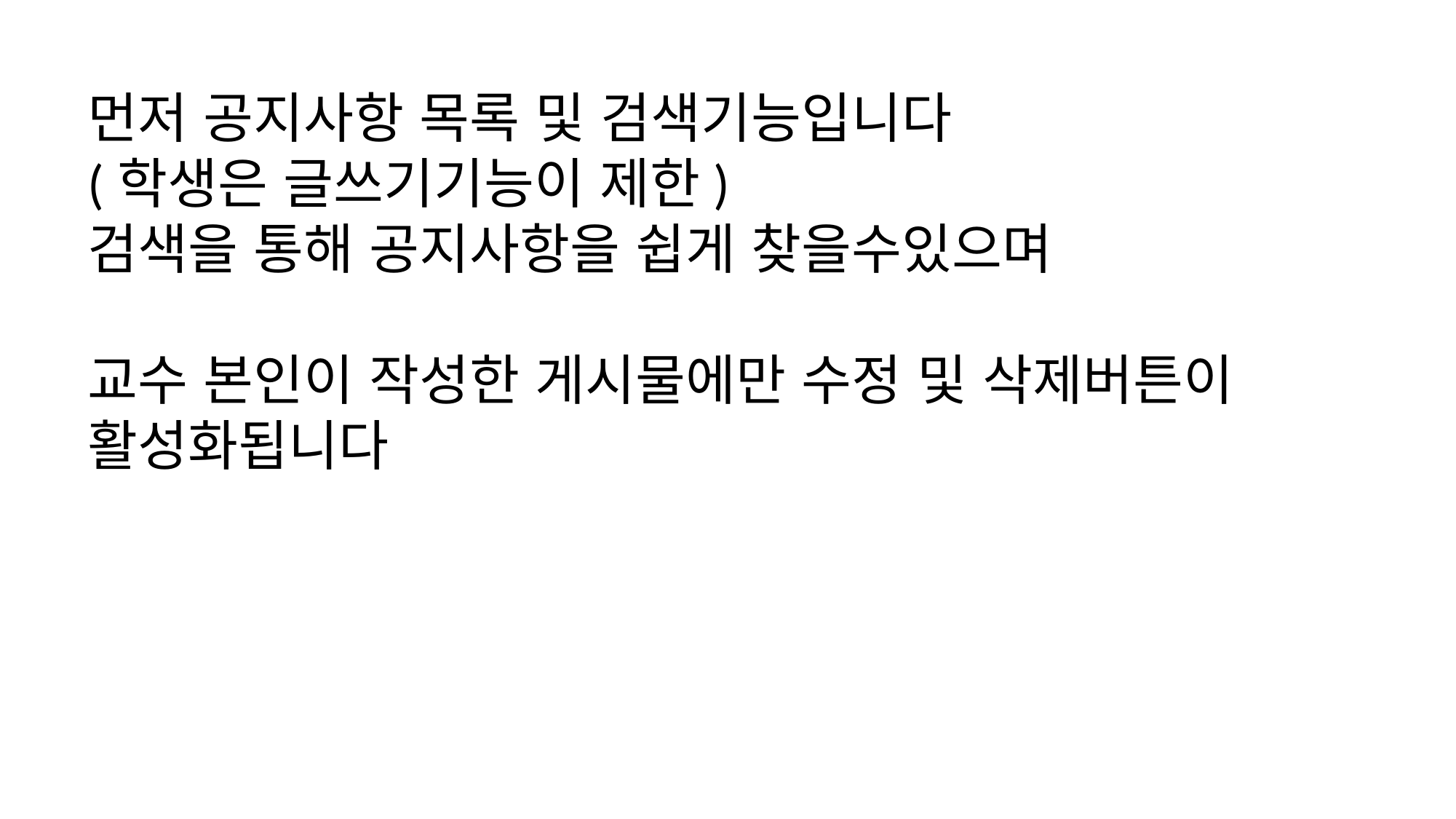

먼저 공지사항 목록 및 검색기능입니다
(학생은 글쓰기기능이 제한)
검색을 통해 공지사항을 쉽게 찾을수있으며

교수 본인이 작성한 게시물에만 수정 및 삭제버튼이
활성화됩니다